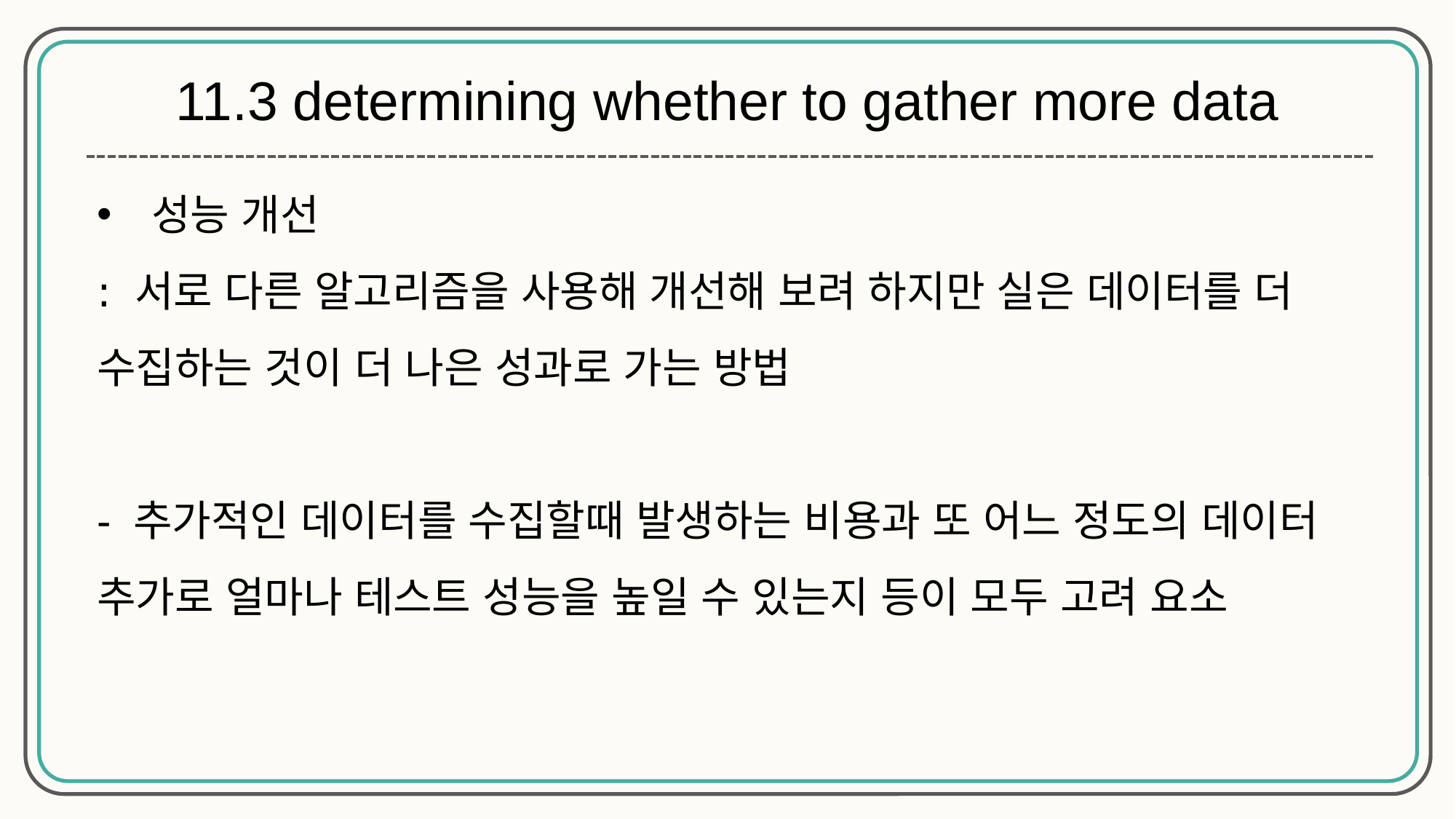

11.3 determining whether to gather more data
성능 개선
: 서로 다른 알고리즘을 사용해 개선해 보려 하지만 실은 데이터를 더 수집하는 것이 더 나은 성과로 가는 방법

- 추가적인 데이터를 수집할때 발생하는 비용과 또 어느 정도의 데이터 추가로 얼마나 테스트 성능을 높일 수 있는지 등이 모두 고려 요소